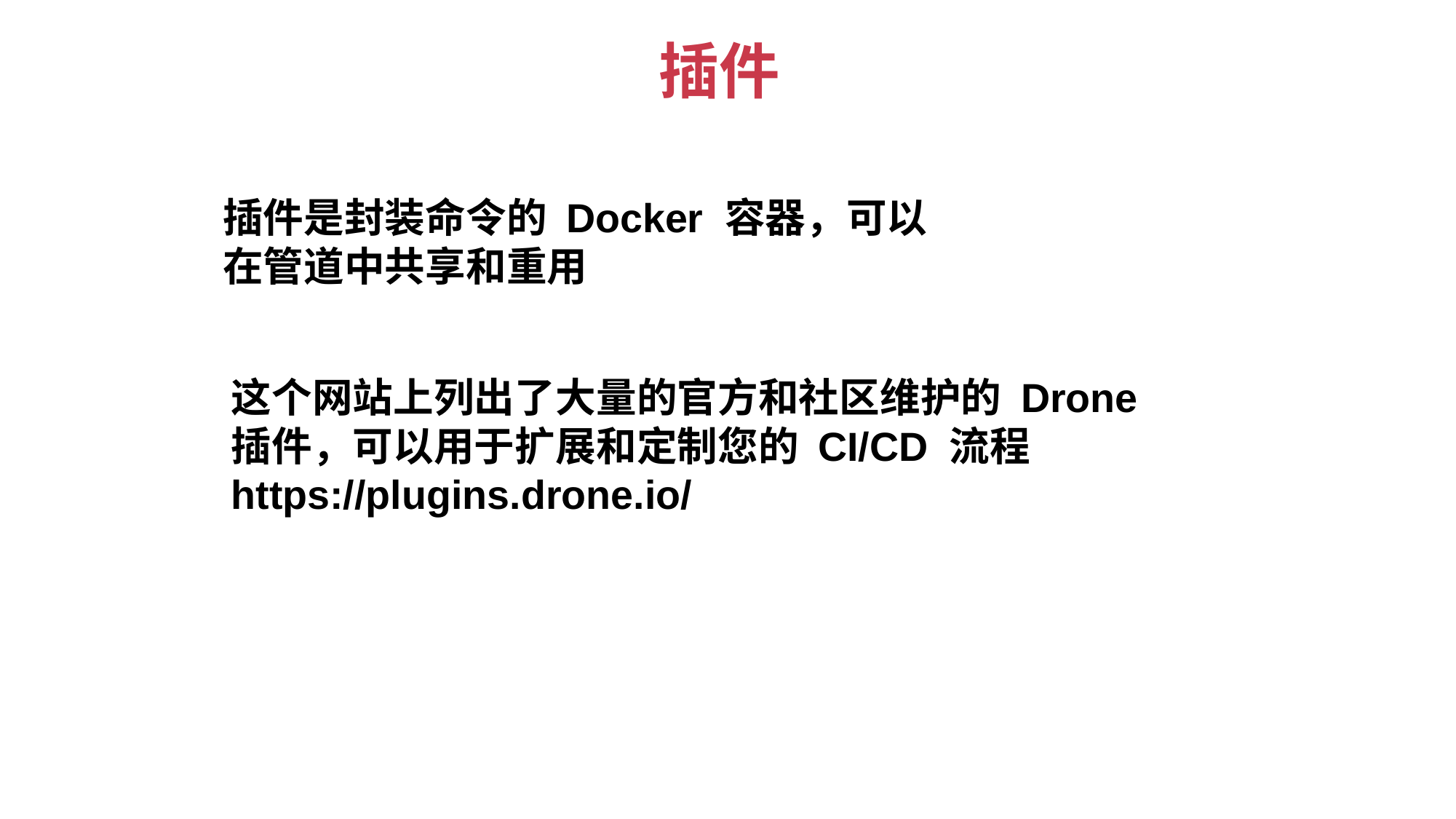

插件

插件是封装命令的 Docker 容器，可以在管道中共享和重用

这个网站上列出了大量的官方和社区维护的 Drone 插件，可以用于扩展和定制您的 CI/CD 流程
https://plugins.drone.io/